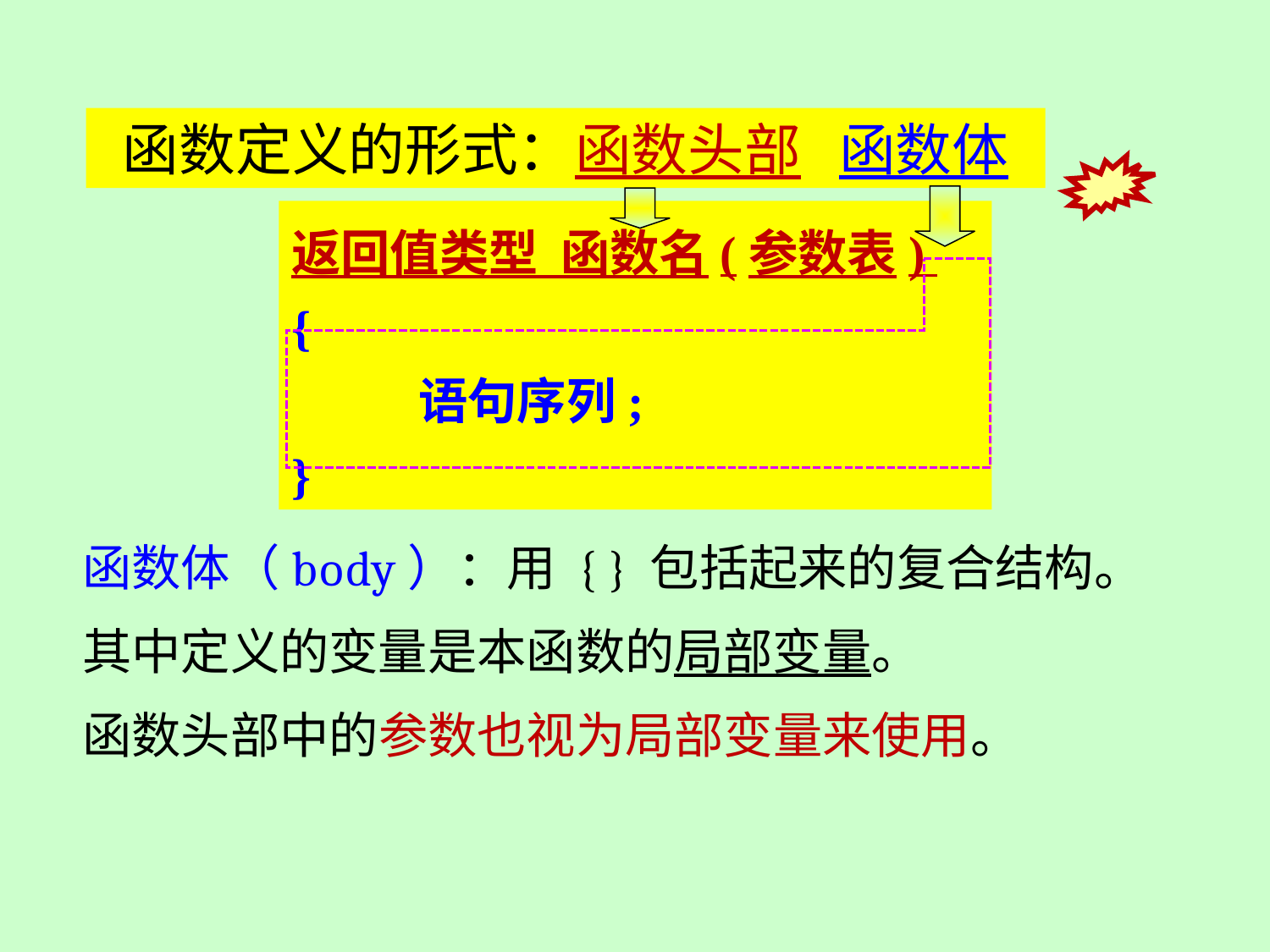

函数定义的形式：函数头部   函数体

返回值类型  函数名(参数表)   {
	语句序列;
}

函数体（body）：用 { } 包括起来的复合结构。
其中定义的变量是本函数的局部变量。
函数头部中的参数也视为局部变量来使用。
13